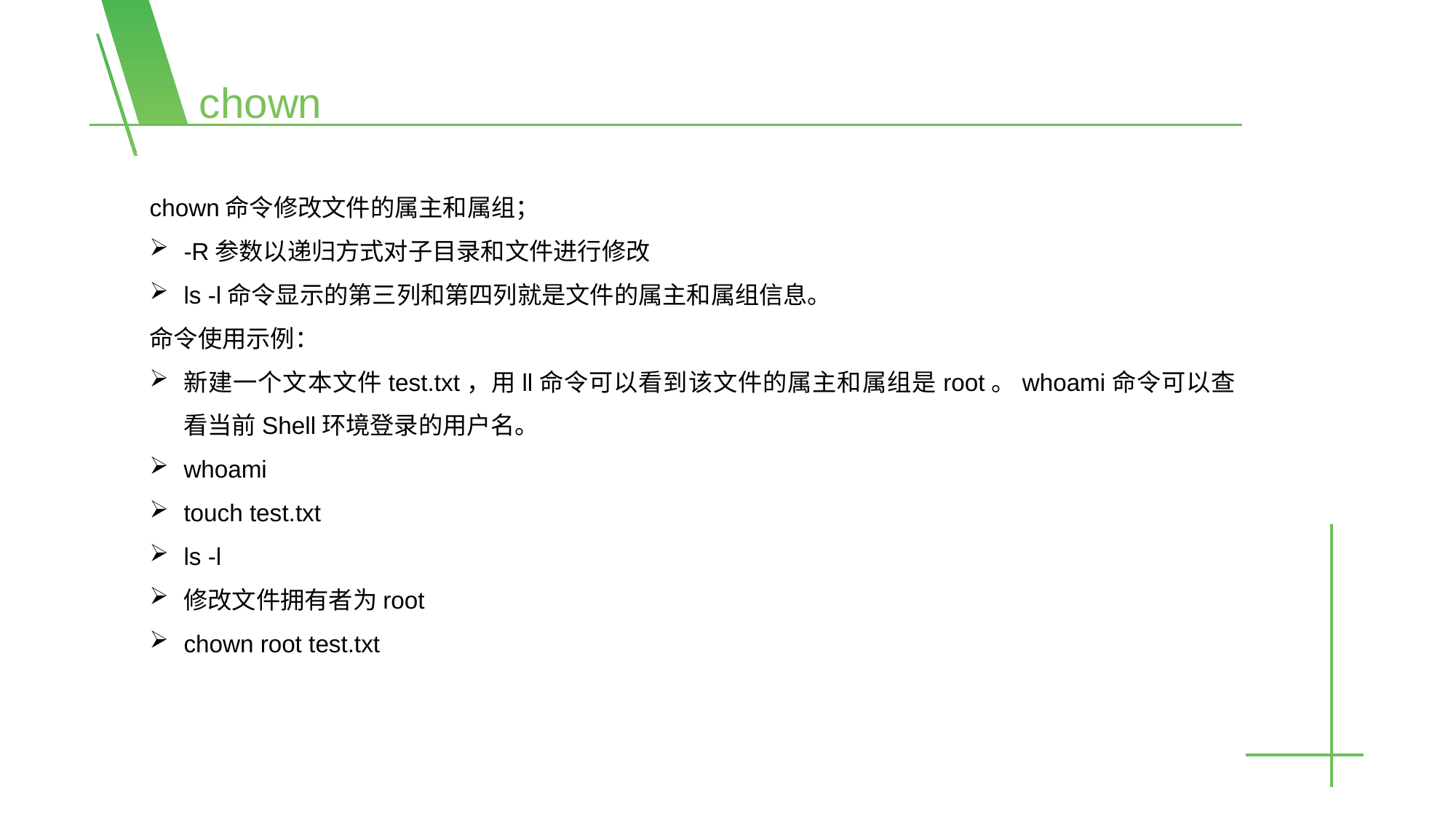

chown
chown命令修改文件的属主和属组；
-R参数以递归方式对子目录和文件进行修改
ls -l命令显示的第三列和第四列就是文件的属主和属组信息。
命令使用示例：
新建一个文本文件test.txt，用ll命令可以看到该文件的属主和属组是root。whoami命令可以查看当前Shell环境登录的用户名。
whoami
touch test.txt
ls -l
修改文件拥有者为root
chown root test.txt